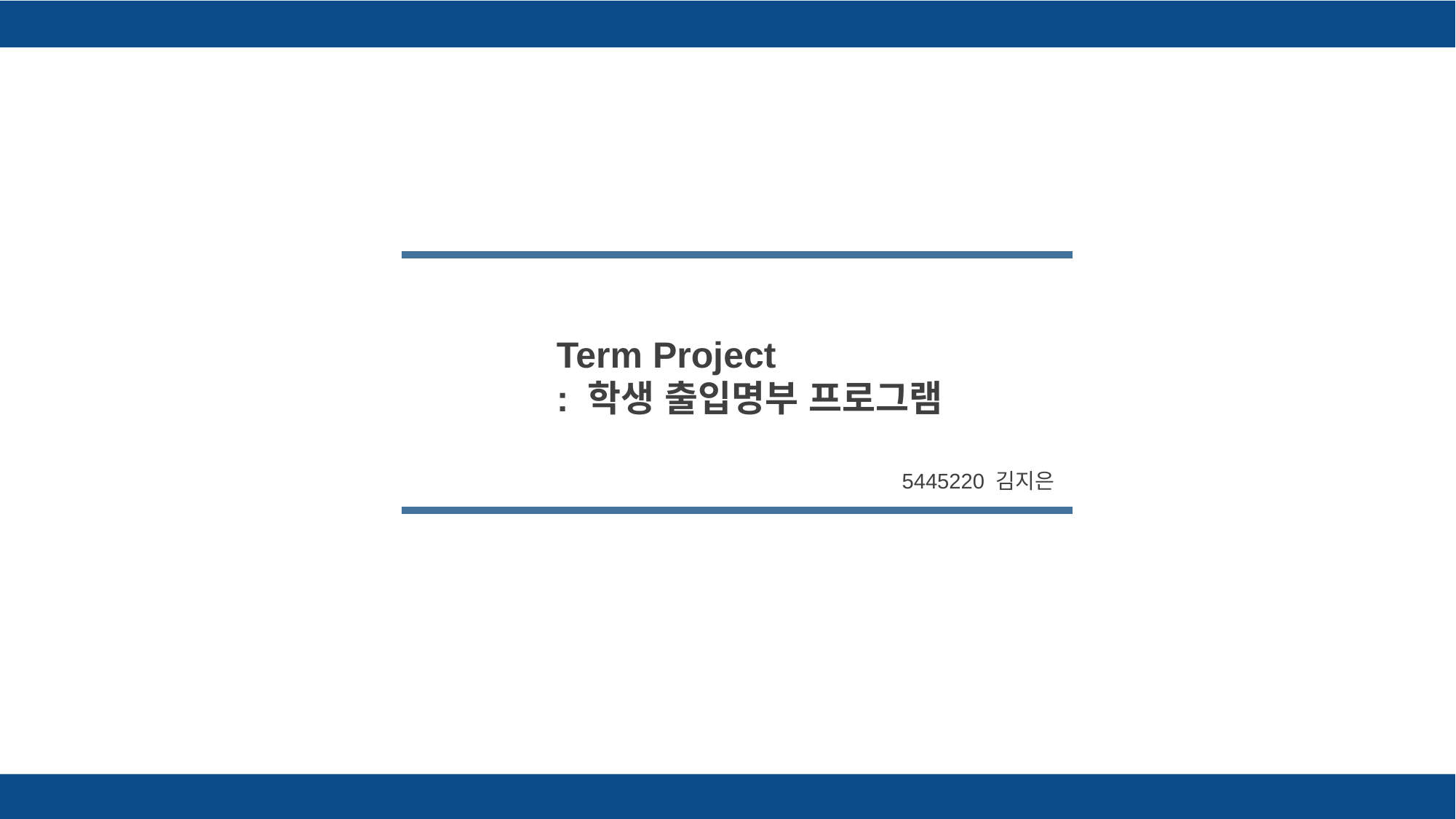

Term Project
: 학생 출입명부 프로그램
5445220 김지은